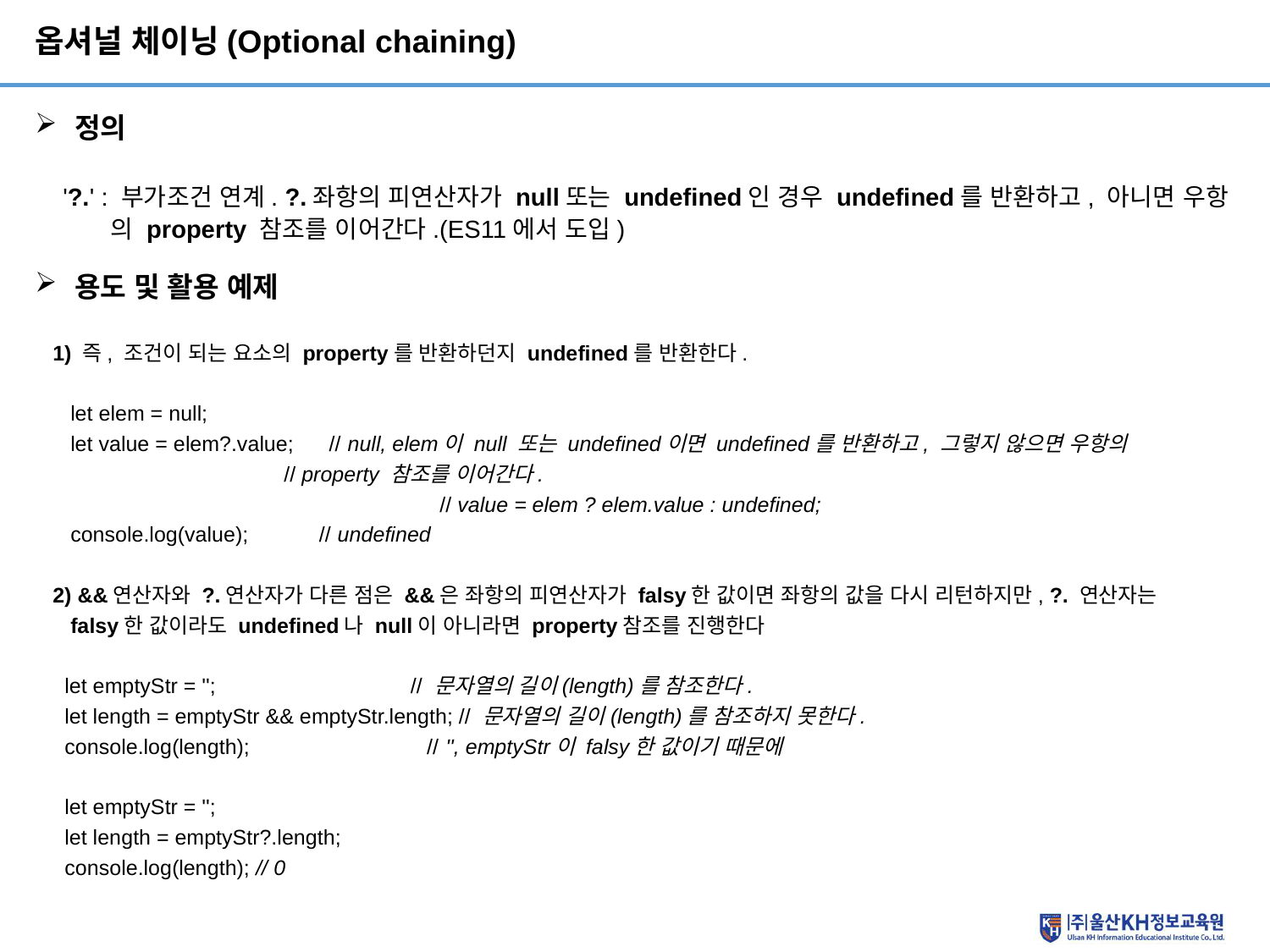

# 옵셔널 체이닝(Optional chaining)

정의

    '?.' : 부가조건 연계. ?.좌항의 피연산자가 null또는 undefined인 경우 undefined를 반환하고, 아니면 우항
          의 property 참조를 이어간다.(ES11에서 도입)
용도 및 활용 예제

   1) 즉, 조건이 되는 요소의 property를 반환하던지 undefined를 반환한다.

      let elem = null;
      let value = elem?.value;      // null, elem이 null 또는 undefined이면 undefined를 반환하고, 그렇지 않으면 우항의
                                          // property 참조를 이어간다.
     			    // value = elem ? elem.value : undefined;
      console.log(value);            // undefined

   2) &&연산자와 ?.연산자가 다른 점은 &&은 좌항의 피연산자가 falsy한 값이면 좌항의 값을 다시 리턴하지만, ?. 연산자는
      falsy한 값이라도 undefined나 null이 아니라면 property참조를 진행한다

     let emptyStr = '';                                 // 문자열의 길이(length)를 참조한다.
     let length = emptyStr && emptyStr.length; // 문자열의 길이(length)를 참조하지 못한다.
     console.log(length);                              // '', emptyStr이 falsy한 값이기 때문에

     let emptyStr = '';
     let length = emptyStr?.length;
     console.log(length); // 0